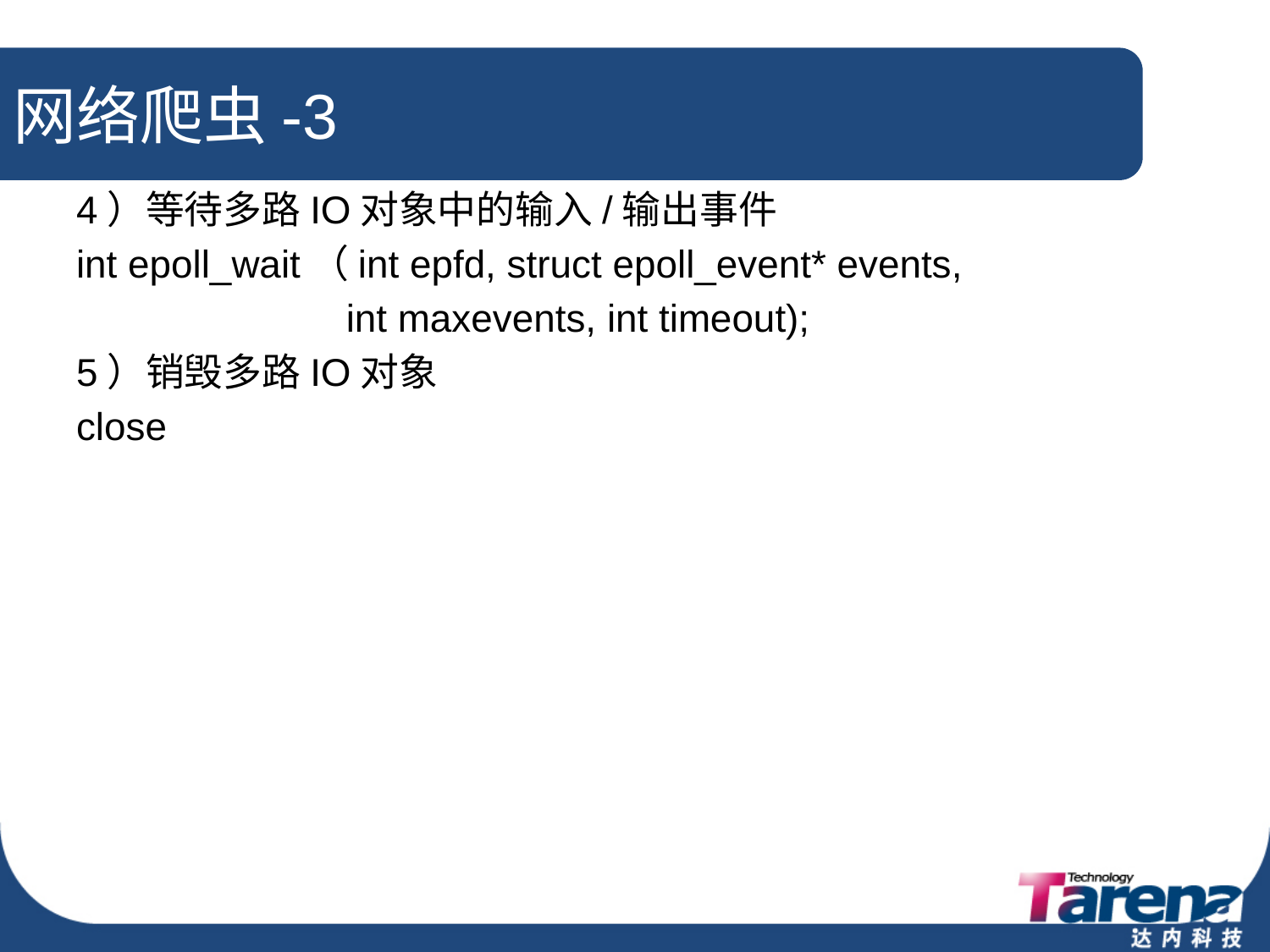

# 网络爬虫-3
4）等待多路IO对象中的输入/输出事件
int epoll_wait（int epfd, struct epoll_event* events,
                         int maxevents, int timeout);
5）销毁多路IO对象
close